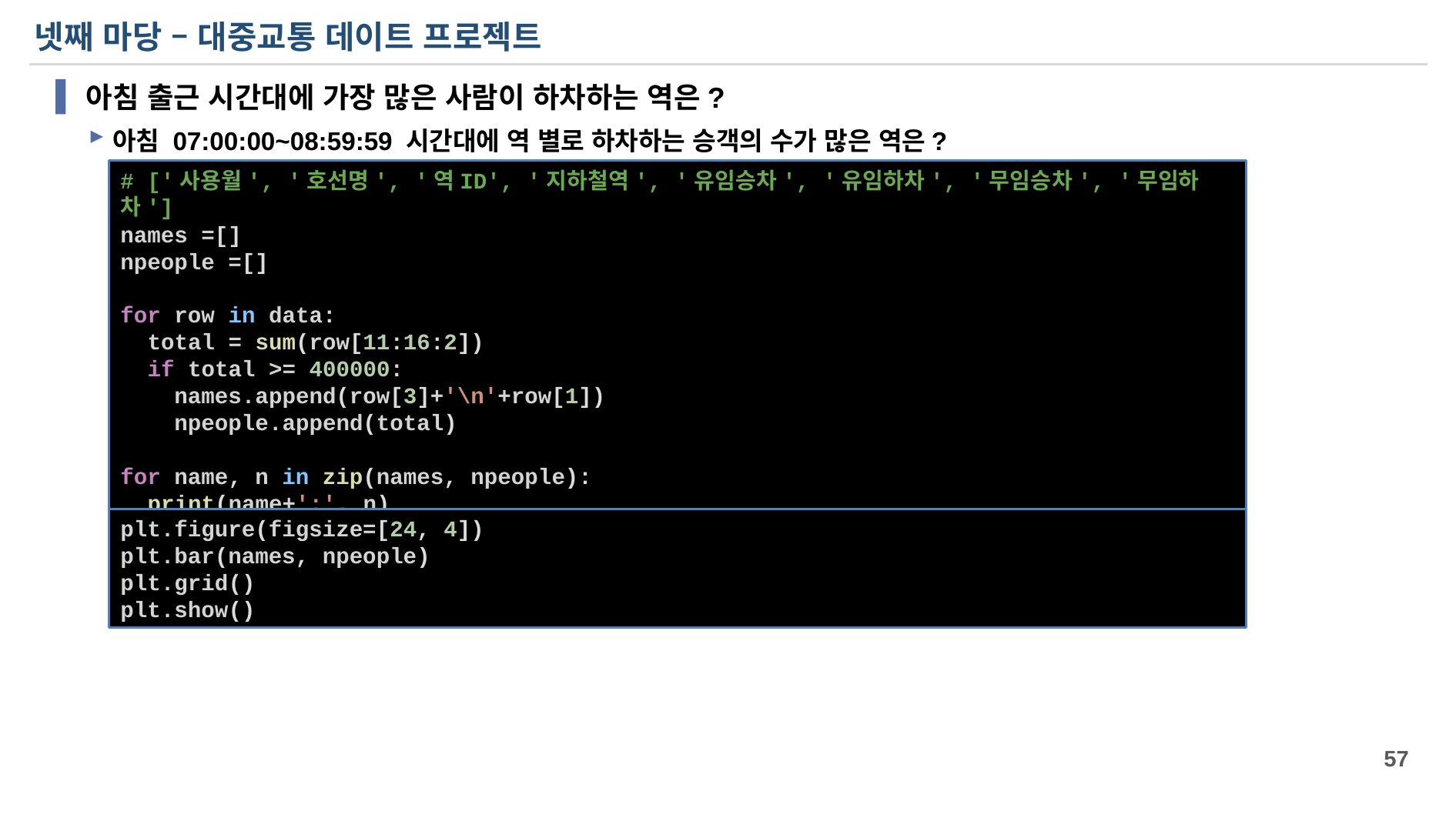

# 넷째 마당 – 대중교통 데이트 프로젝트
아침 출근 시간대에 가장 많은 사람이 하차하는 역은?
아침 07:00:00~08:59:59 시간대에 역 별로 하차하는 승객의 수가 많은 역은?

# ['사용월', '호선명', '역ID', '지하철역', '유임승차', '유임하차', '무임승차', '무임하차']
names =[]
npeople =[]
for row in data:
  total = sum(row[11:16:2])
  if total >= 400000:
    names.append(row[3]+'\n'+row[1])
    npeople.append(total)
for name, n in zip(names, npeople):
  print(name+':', n)
plt.figure(figsize=[24, 4])
plt.bar(names, npeople)
plt.grid()
plt.show()
57